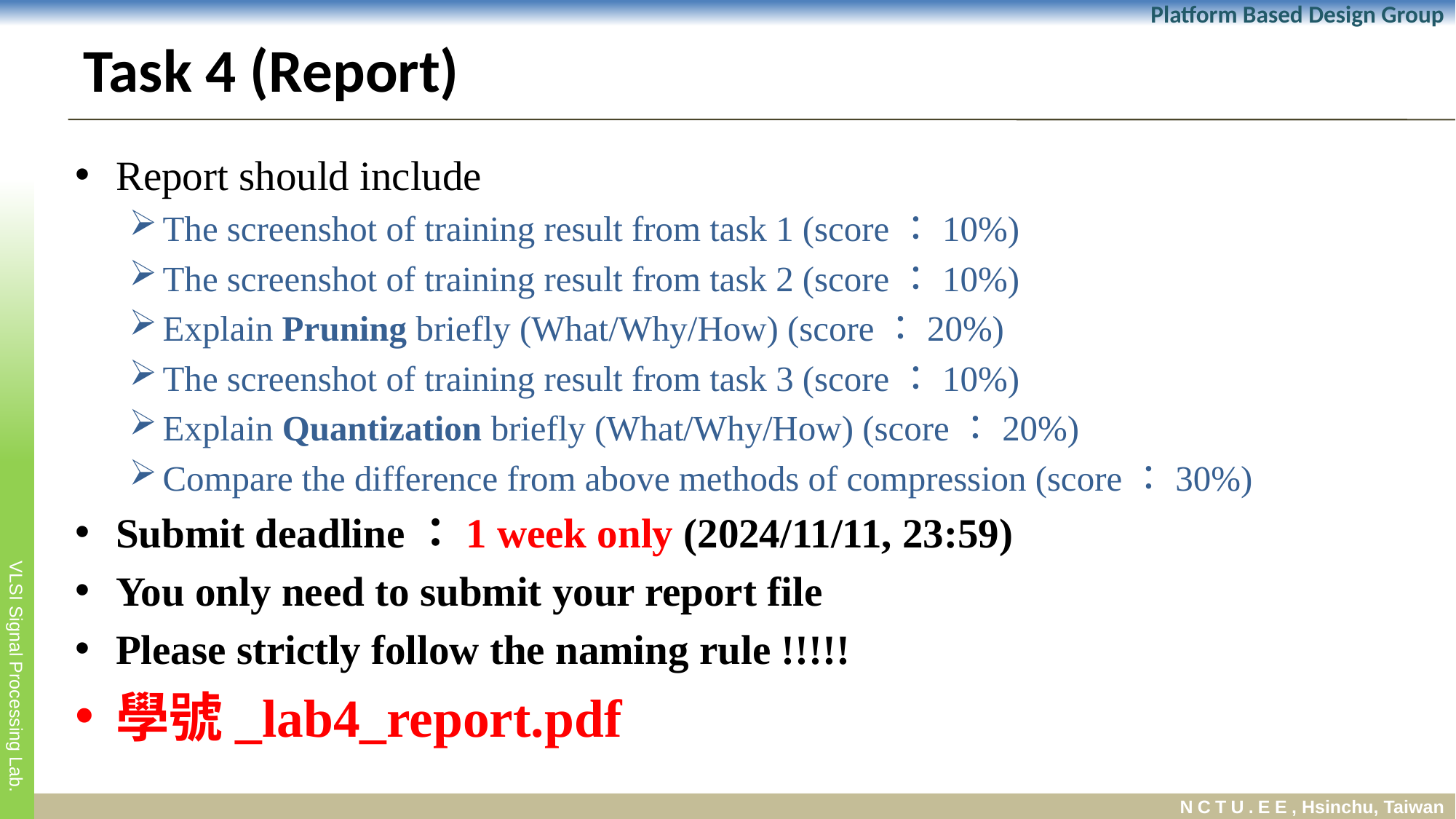

# Task 4 (Report)
Report should include
The screenshot of training result from task 1 (score：10%)
The screenshot of training result from task 2 (score：10%)
Explain Pruning briefly (What/Why/How) (score：20%)
The screenshot of training result from task 3 (score：10%)
Explain Quantization briefly (What/Why/How) (score：20%)
Compare the difference from above methods of compression (score：30%)
Submit deadline：1 week only (2024/11/11, 23:59)
You only need to submit your report file
Please strictly follow the naming rule !!!!!
學號_lab4_report.pdf